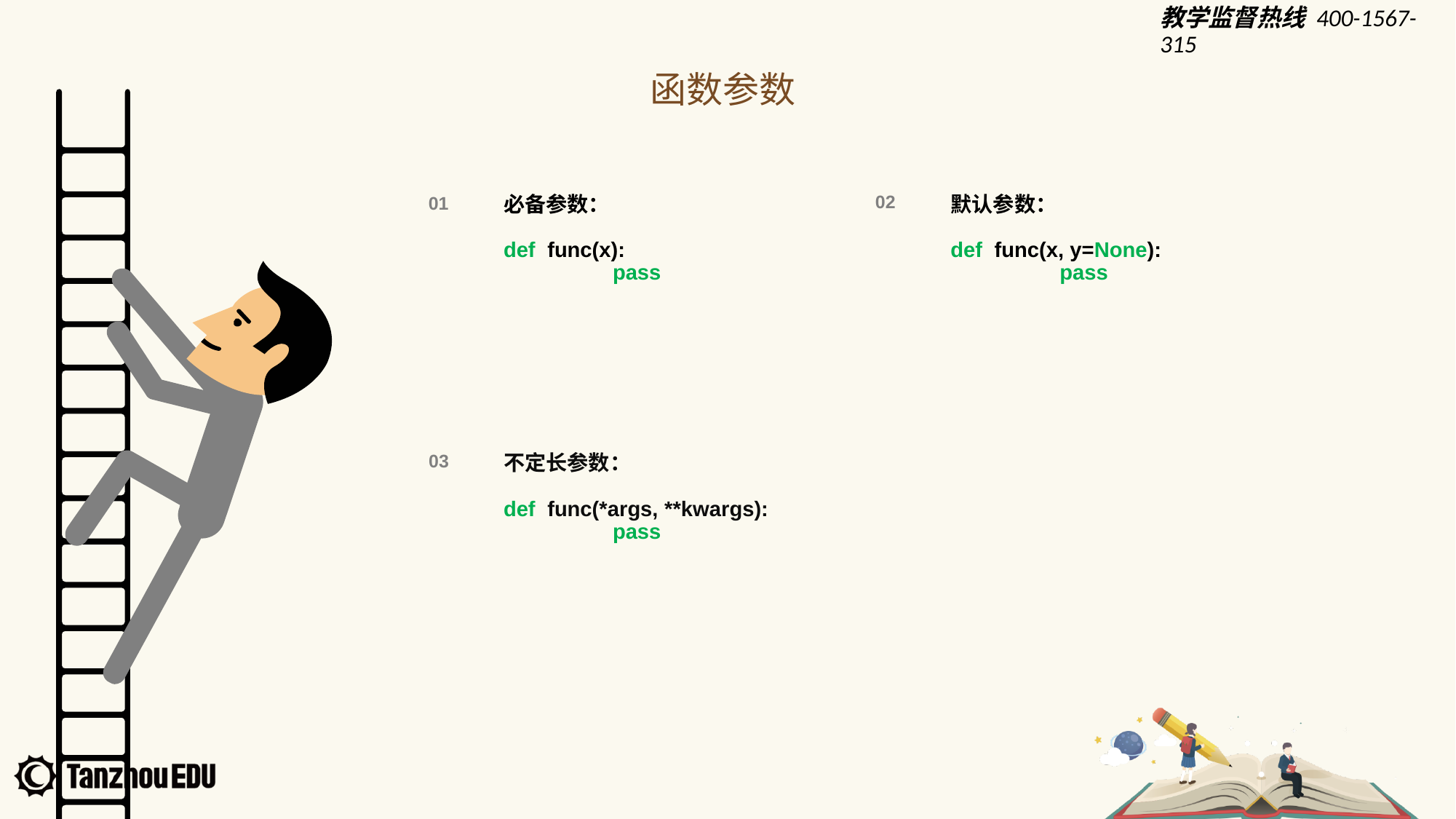

函数参数

01
必备参数：

def  func(x):
	pass
02
默认参数：

def  func(x, y=None):
	pass
03
不定长参数：

def  func(*args, **kwargs):
	pass